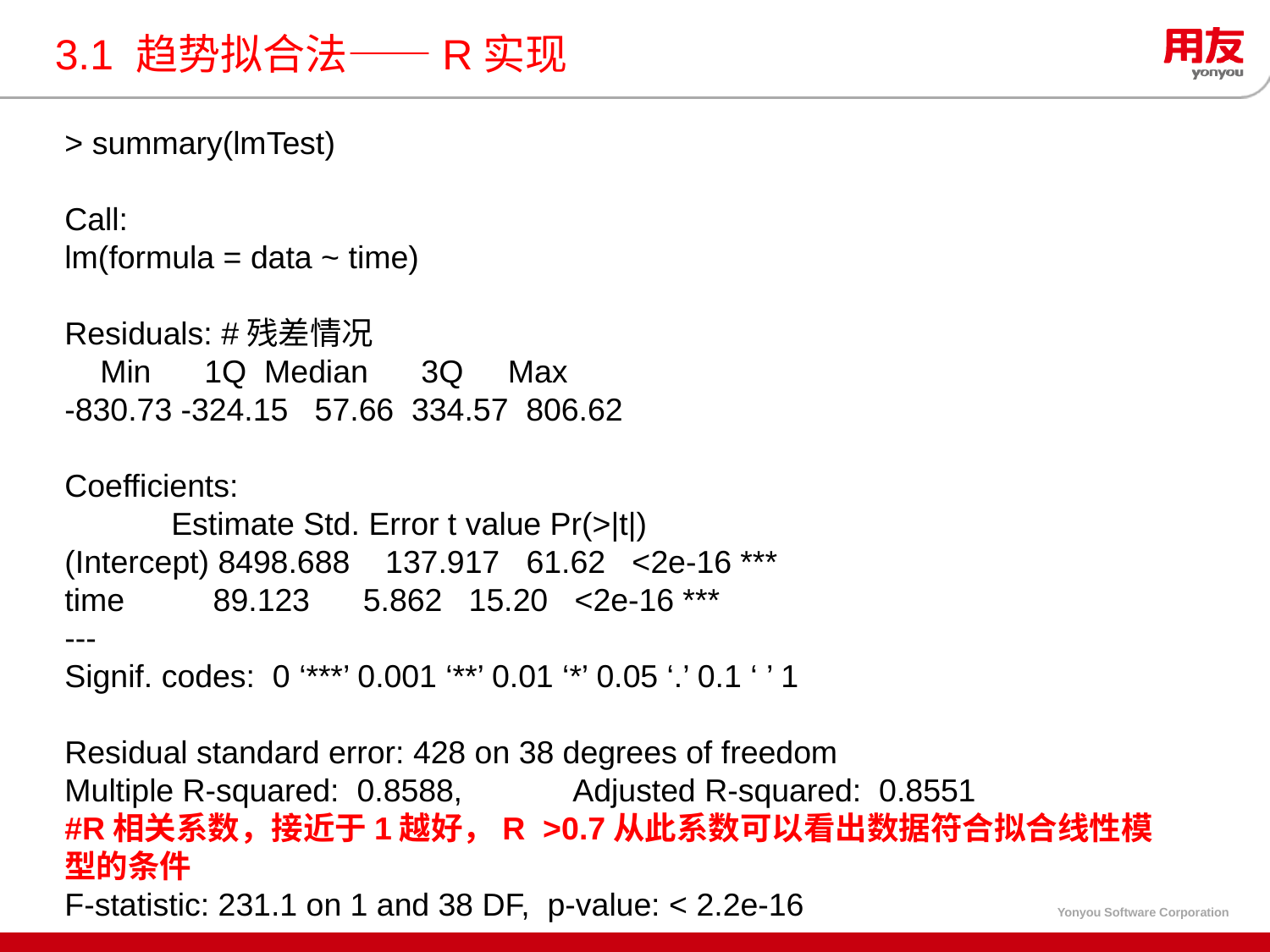

# 3.1 趋势拟合法——R实现
> summary(lmTest)

Call:
lm(formula = data ~ time)

Residuals: #残差情况
    Min      1Q  Median      3Q     Max
-830.73 -324.15   57.66  334.57  806.62

Coefficients:
            Estimate Std. Error t value Pr(>|t|)
(Intercept) 8498.688    137.917   61.62   <2e-16 ***
time          89.123      5.862   15.20   <2e-16 ***
---
Signif. codes:  0 ‘***’ 0.001 ‘**’ 0.01 ‘*’ 0.05 ‘.’ 0.1 ‘ ’ 1

Residual standard error: 428 on 38 degrees of freedom
Multiple R-squared:  0.8588,	Adjusted R-squared:  0.8551
#R相关系数，接近于1越好，R  >0.7从此系数可以看出数据符合拟合线性模型的条件
F-statistic: 231.1 on 1 and 38 DF,  p-value: < 2.2e-16